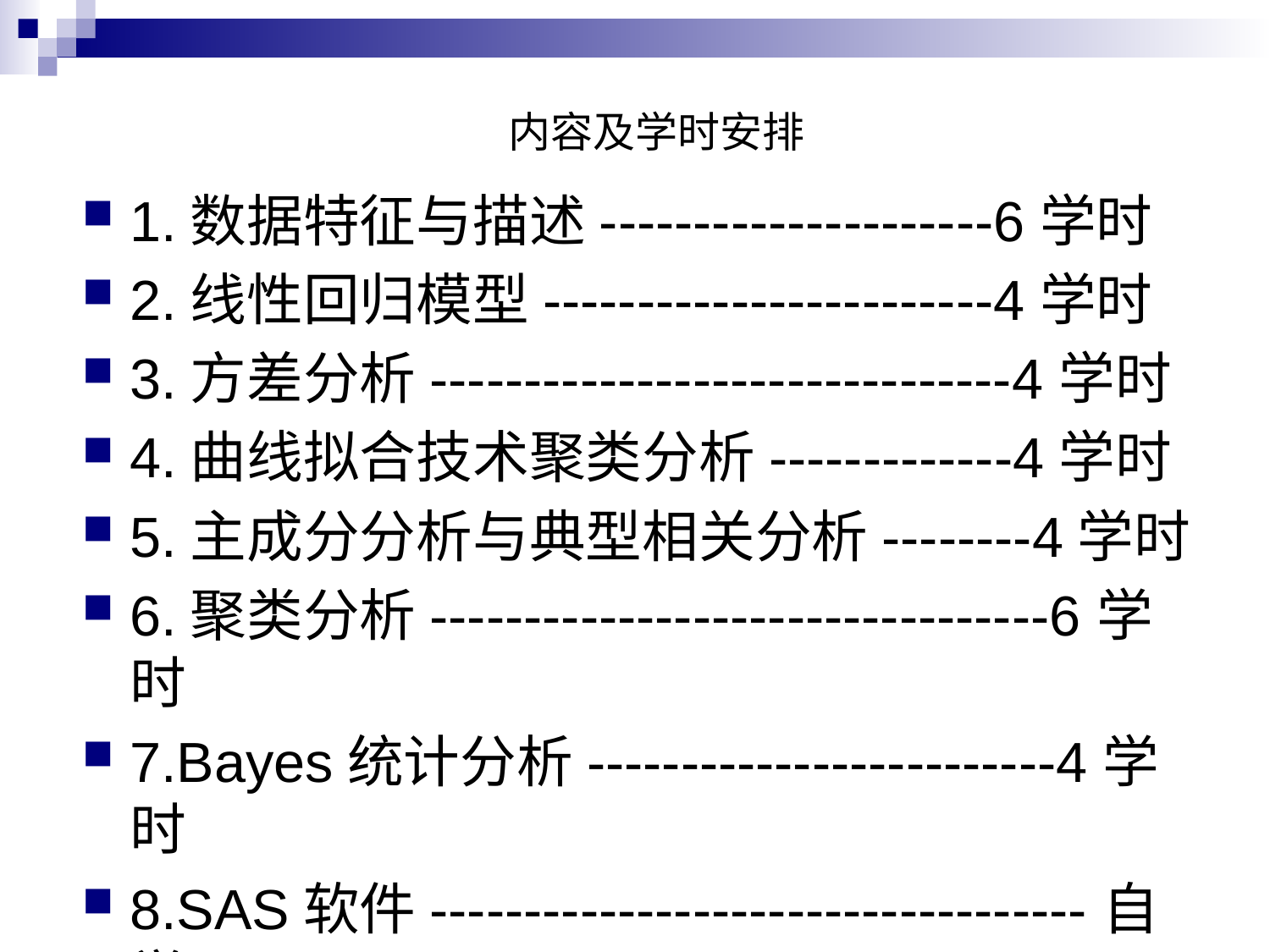

# 内容及学时安排
1.数据特征与描述---------------------6学时
2.线性回归模型------------------------4学时
3.方差分析-------------------------------4学时
4.曲线拟合技术聚类分析-------------4学时
5.主成分分析与典型相关分析--------4学时
6.聚类分析---------------------------------6学时
7.Bayes统计分析-------------------------4学时
8.SAS软件-----------------------------------自学

3